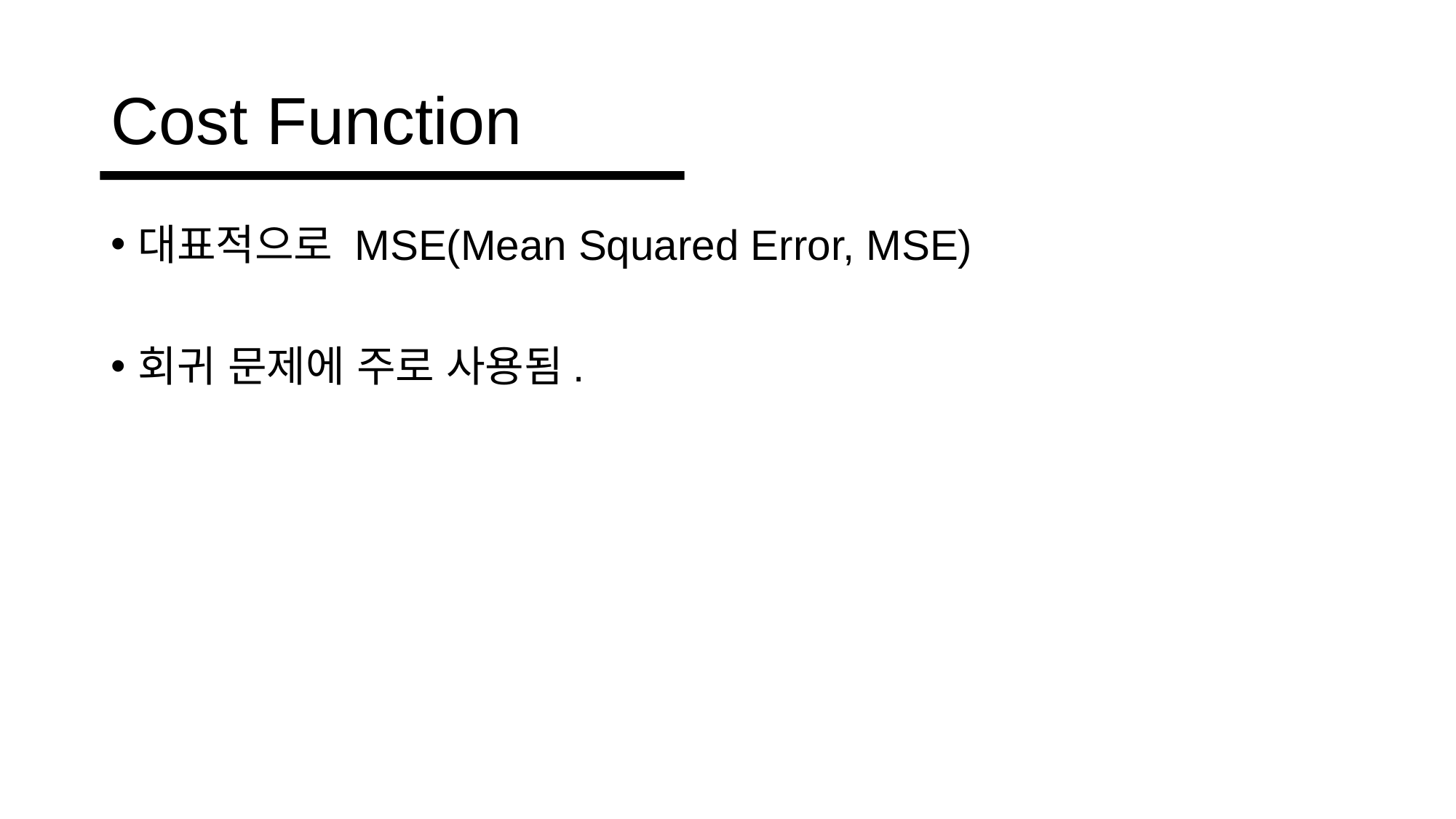

# Cost Function
대표적으로 MSE(Mean Squared Error, MSE)

회귀 문제에 주로 사용됨.